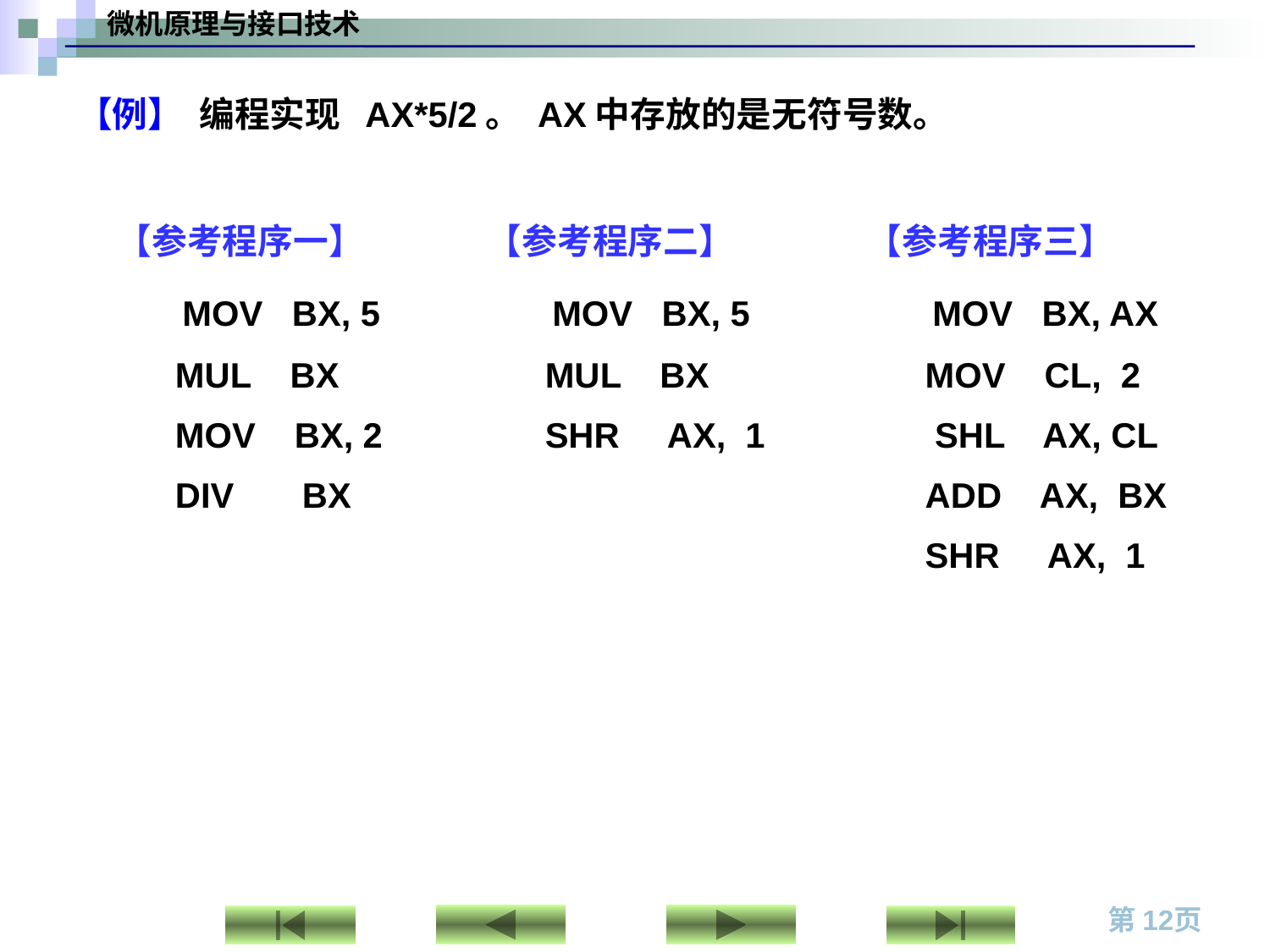

【例】  编程实现  AX*5/2。 AX中存放的是无符号数。
  【参考程序一】
        MOV   BX, 5
         MUL    BX
         MOV    BX, 2
         DIV       BX
  【参考程序二】
        MOV   BX, 5
         MUL    BX
         SHR     AX,  1
  【参考程序三】
        MOV   BX, AX
         MOV    CL,  2
          SHL    AX, CL
         ADD    AX,  BX
         SHR     AX,  1